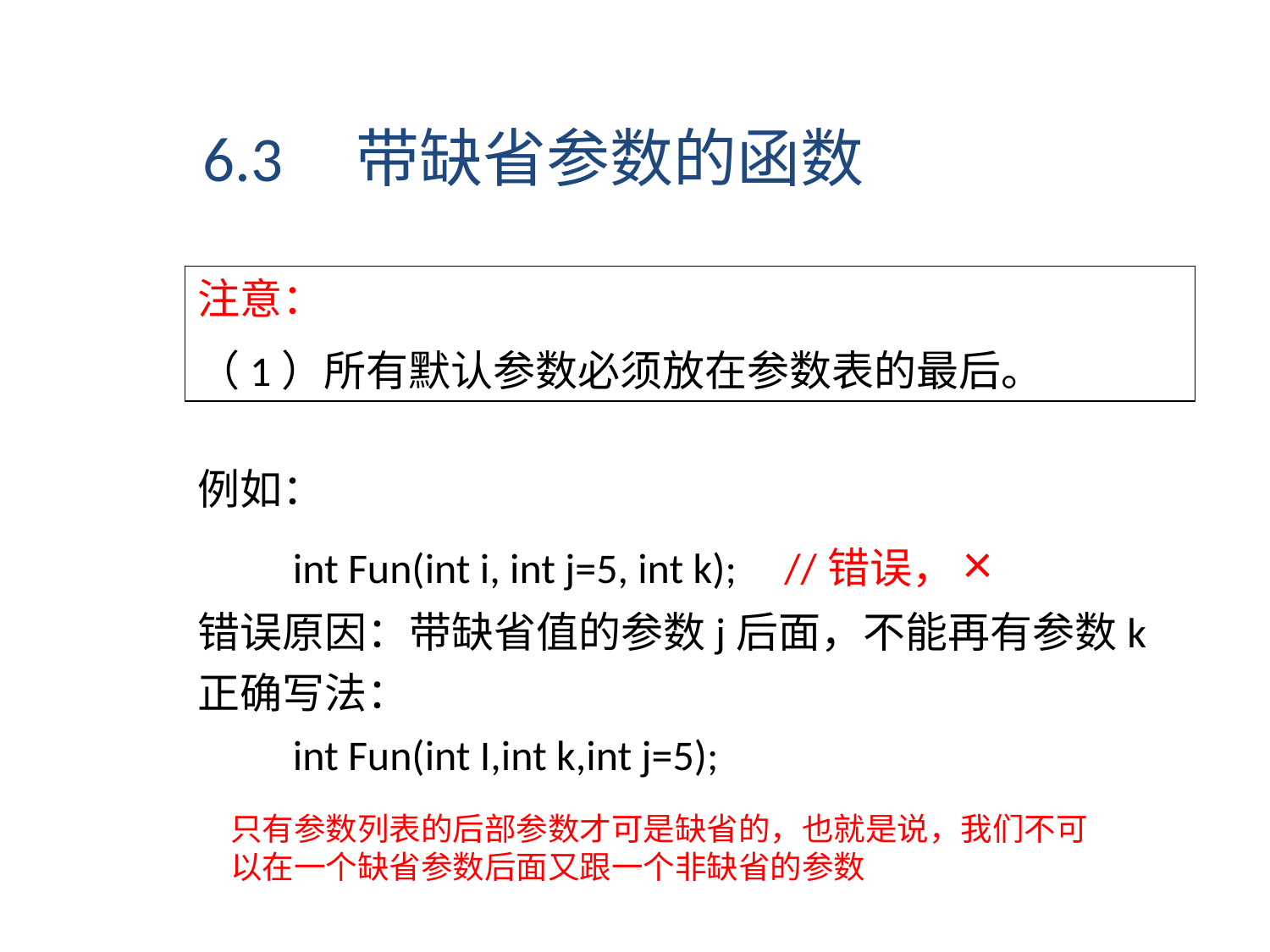

6.3    带缺省参数的函数
注意：
（1）所有默认参数必须放在参数表的最后。
例如：
          int Fun(int i, int j=5, int k);     //错误，×
错误原因：带缺省值的参数j后面，不能再有参数k
正确写法：
          int Fun(int I,int k,int j=5);
只有参数列表的后部参数才可是缺省的，也就是说，我们不可以在一个缺省参数后面又跟一个非缺省的参数